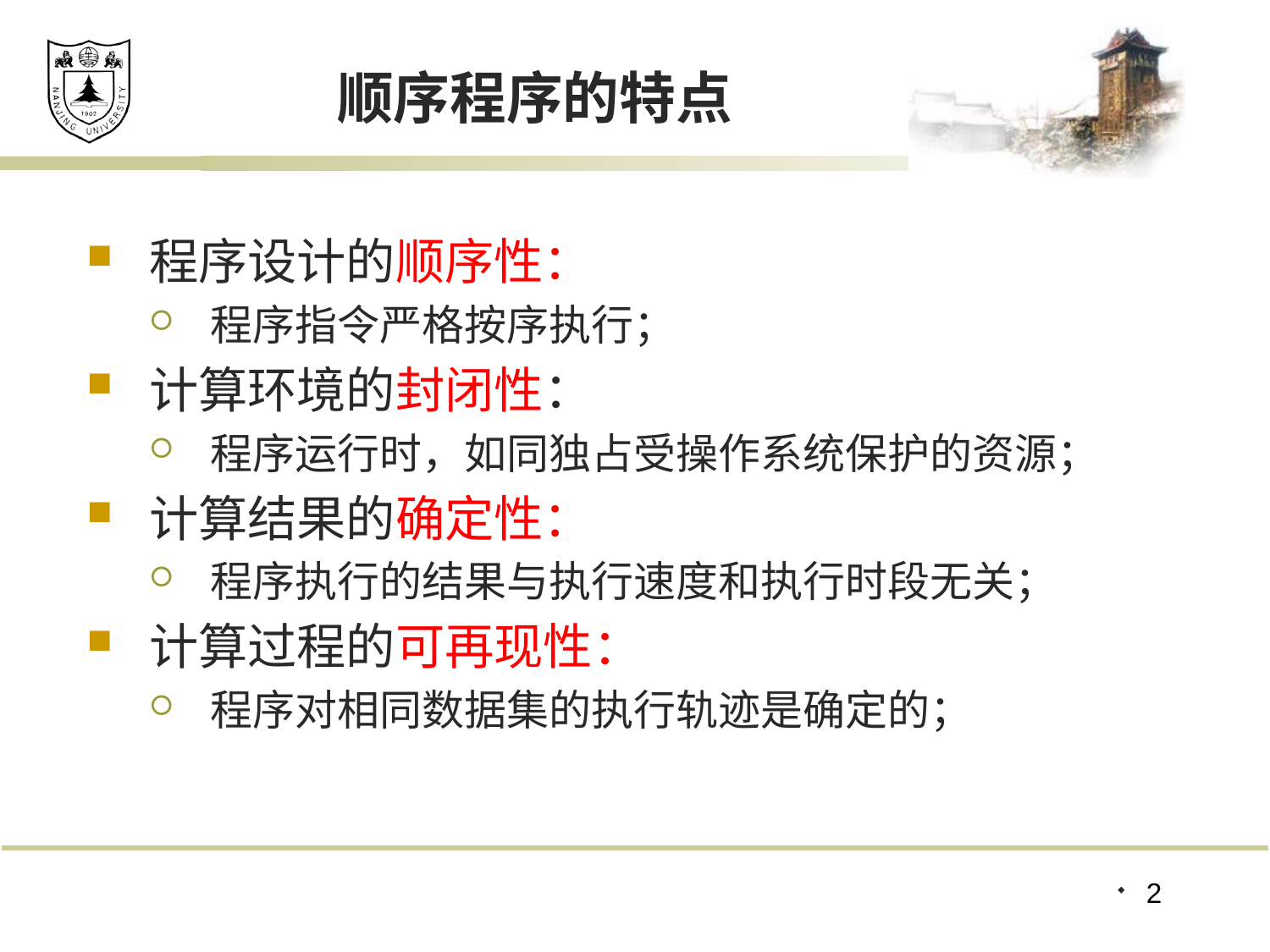

# 顺序程序的特点
程序设计的顺序性：
程序指令严格按序执行；
计算环境的封闭性：
程序运行时，如同独占受操作系统保护的资源；
计算结果的确定性：
程序执行的结果与执行速度和执行时段无关；
计算过程的可再现性：
程序对相同数据集的执行轨迹是确定的；
2